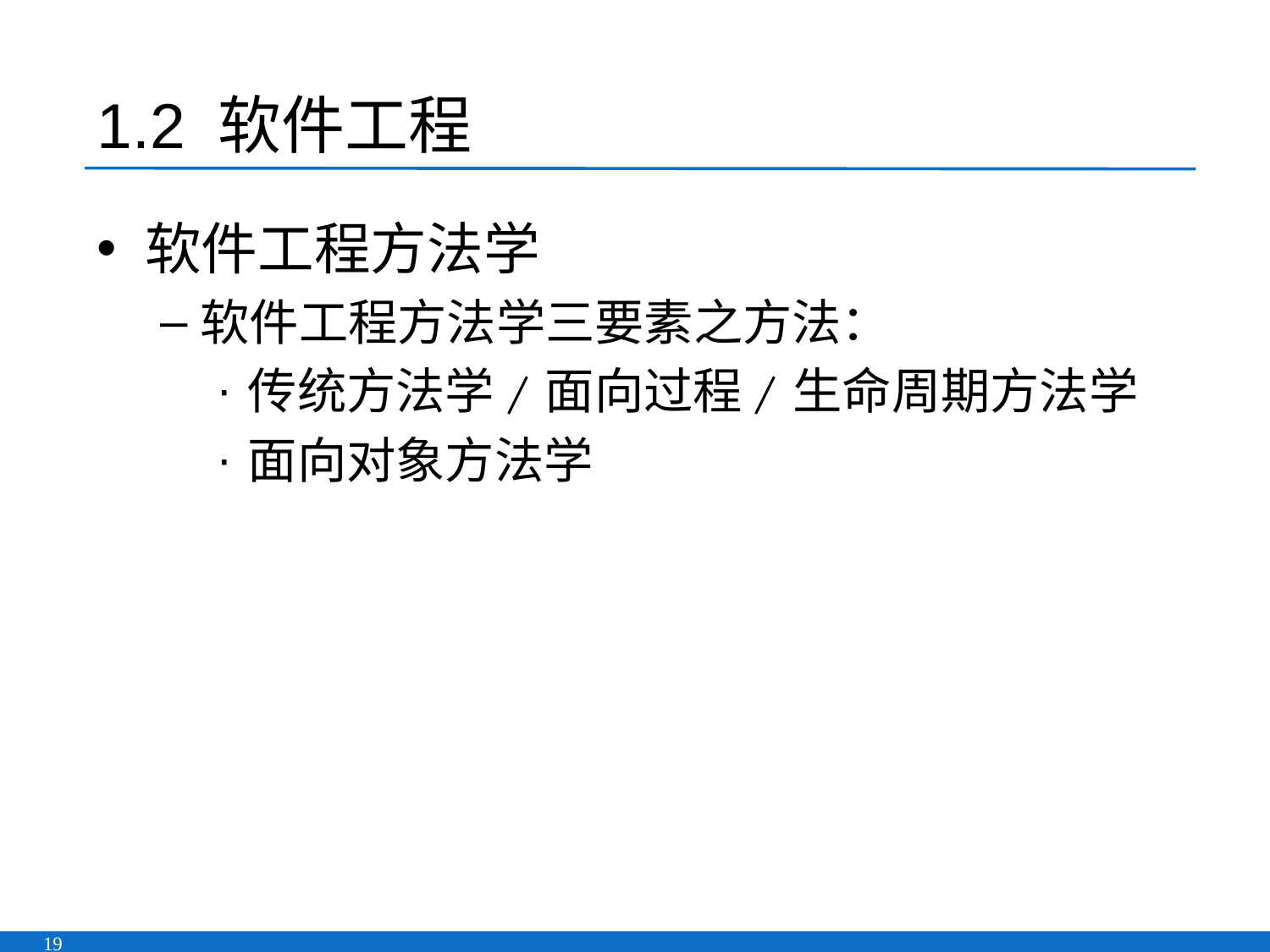

# 1.2 软件工程
软件工程方法学
软件工程方法学三要素之方法：
传统方法学/面向过程/生命周期方法学
面向对象方法学

19